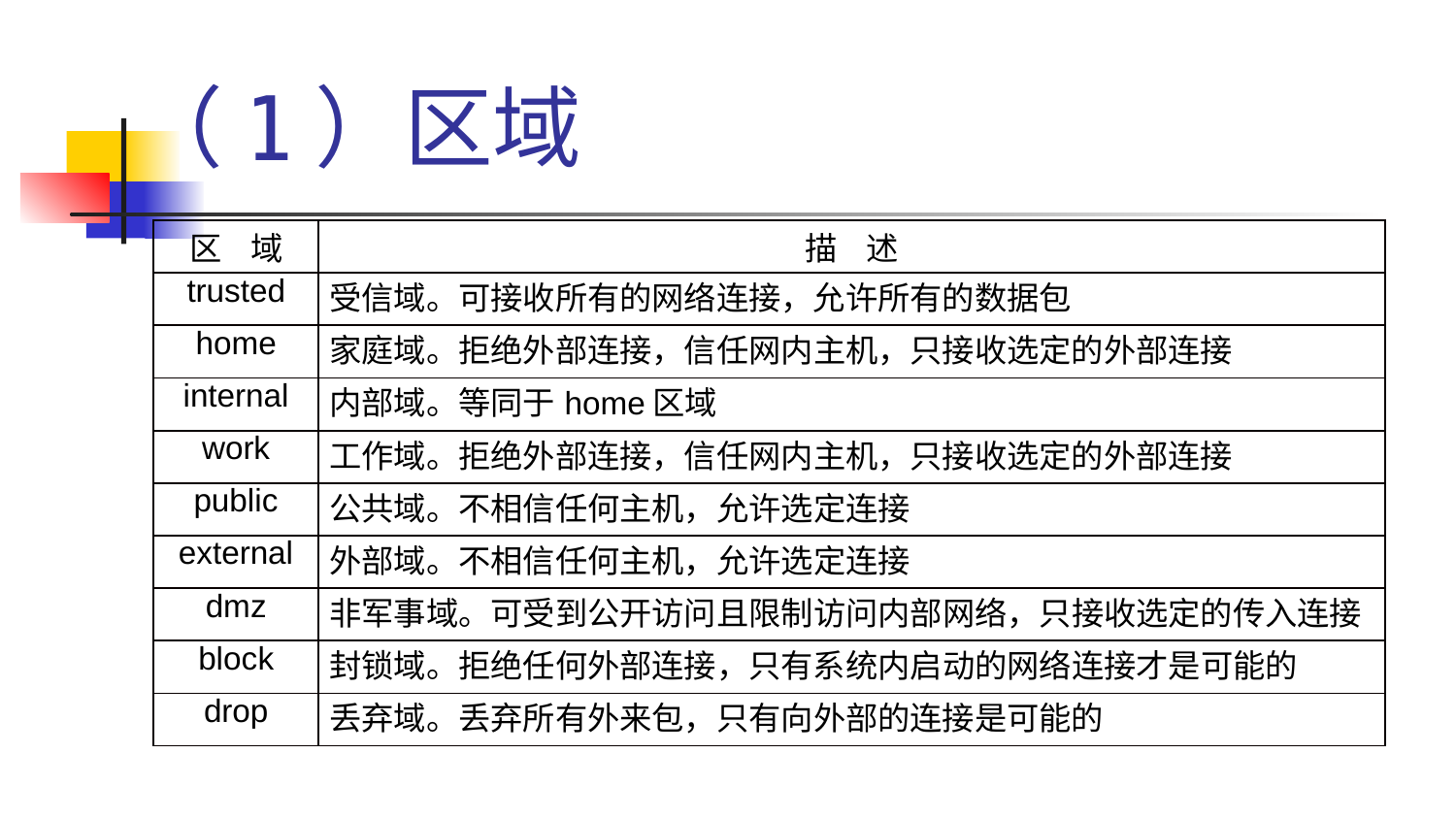

# （1）区域

| 区 域 | 描 述 |
| --- | --- |
| trusted | 受信域。可接收所有的网络连接，允许所有的数据包 |
| home | 家庭域。拒绝外部连接，信任网内主机，只接收选定的外部连接 |
| internal | 内部域。等同于home区域 |
| work | 工作域。拒绝外部连接，信任网内主机，只接收选定的外部连接 |
| public | 公共域。不相信任何主机，允许选定连接 |
| external | 外部域。不相信任何主机，允许选定连接 |
| dmz | 非军事域。可受到公开访问且限制访问内部网络，只接收选定的传入连接 |
| block | 封锁域。拒绝任何外部连接，只有系统内启动的网络连接才是可能的 |
| drop | 丢弃域。丢弃所有外来包，只有向外部的连接是可能的 |